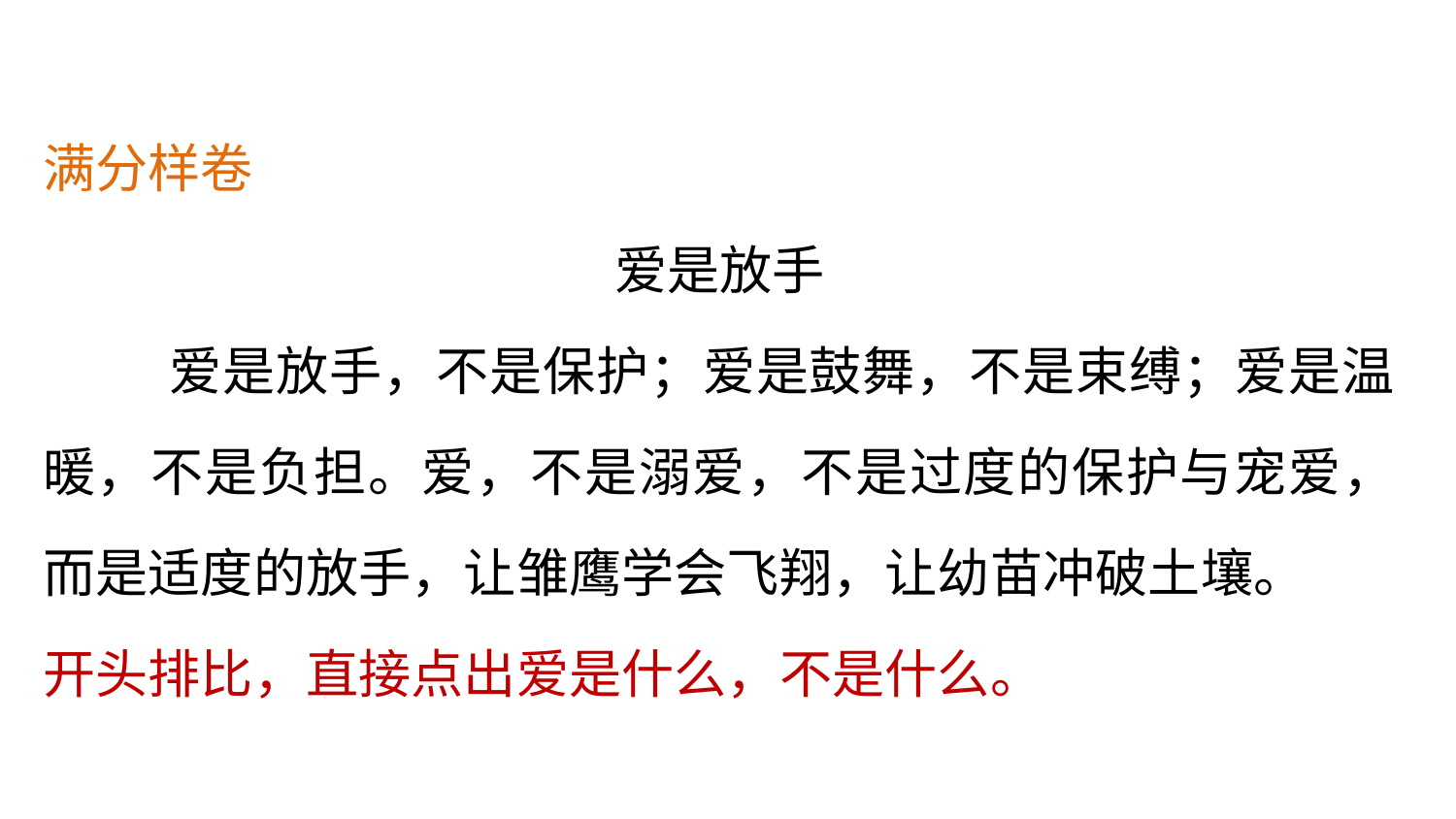

满分样卷
爱是放手
         爱是放手，不是保护；爱是鼓舞，不是束缚；爱是温暖，不是负担。爱，不是溺爱，不是过度的保护与宠爱，而是适度的放手，让雏鹰学会飞翔，让幼苗冲破土壤。
开头排比，直接点出爱是什么，不是什么。